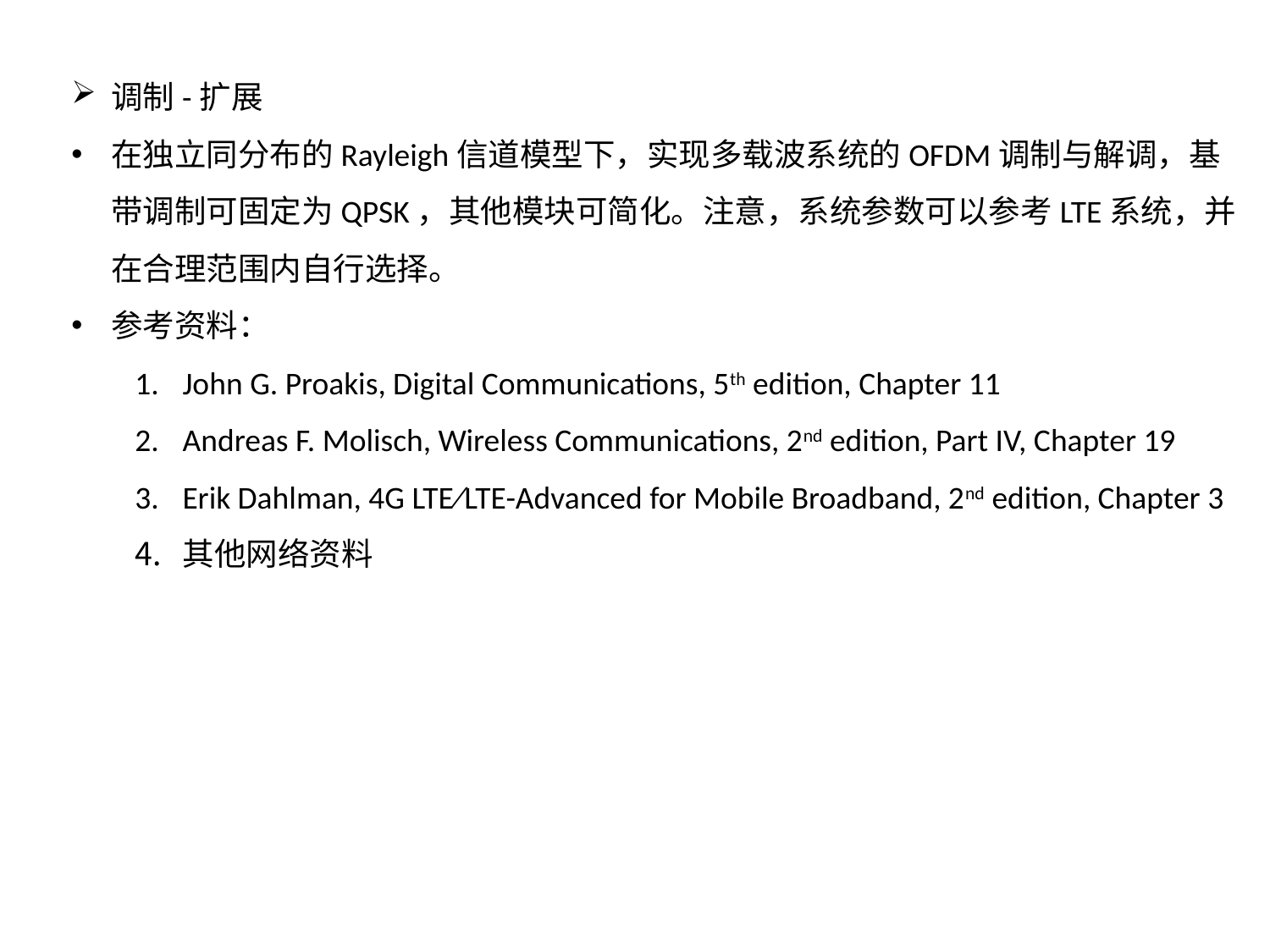

调制-扩展
在独立同分布的Rayleigh信道模型下，实现多载波系统的OFDM调制与解调，基带调制可固定为QPSK，其他模块可简化。注意，系统参数可以参考LTE系统，并在合理范围内自行选择。
参考资料：
John G. Proakis, Digital Communications, 5th edition, Chapter 11
Andreas F. Molisch, Wireless Communications, 2nd edition, Part IV, Chapter 19
Erik Dahlman, 4G LTE⁄LTE-Advanced for Mobile Broadband, 2nd edition, Chapter 3
其他网络资料